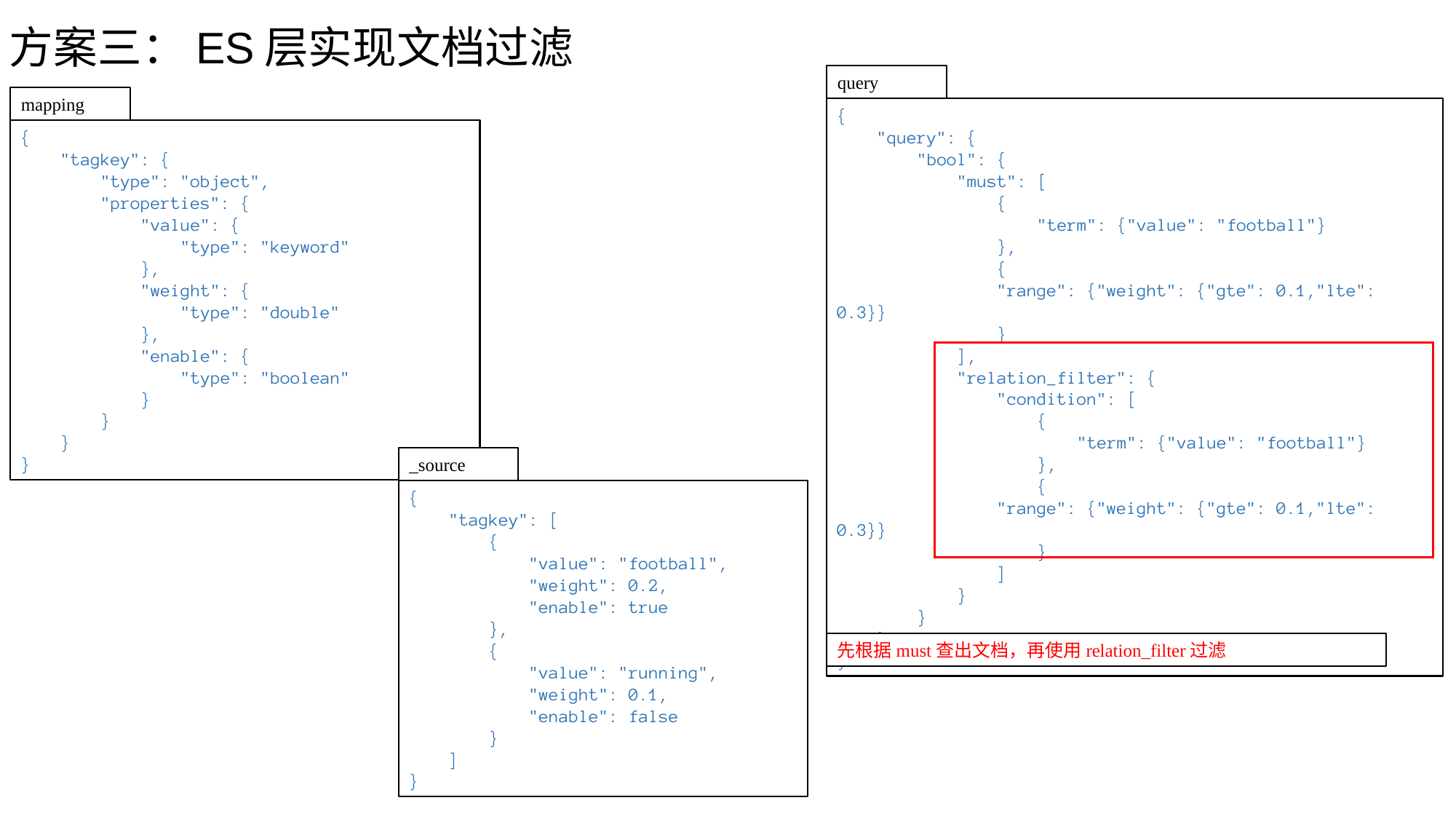

方案三：ES层实现文档过滤
query
mapping
{
    "query": {
        "bool": {
            "must": [
                {
                    "term": {"value": "football"}
                },
                {
                "range": {"weight": {"gte": 0.1,"lte": 0.3}}
                }
            ],
            "relation_filter": {
                "condition": [
                    {
                        "term": {"value": "football"}
                    },
                    {
                "range": {"weight": {"gte": 0.1,"lte": 0.3}}
                    }
                ]
            }
        }
    }
}
{
    "tagkey": {
        "type": "object",
        "properties": {
            "value": {
                "type": "keyword"
            },
            "weight": {
                "type": "double"
            },
            "enable": {
                "type": "boolean"
            }
        }
    }
}

_source
{
    "tagkey": [
        {
            "value": "football",
            "weight": 0.2,
            "enable": true
        },
        {
            "value": "running",
            "weight": 0.1,
            "enable": false
        }
    ]
}
先根据must查出文档，再使用relation_filter过滤